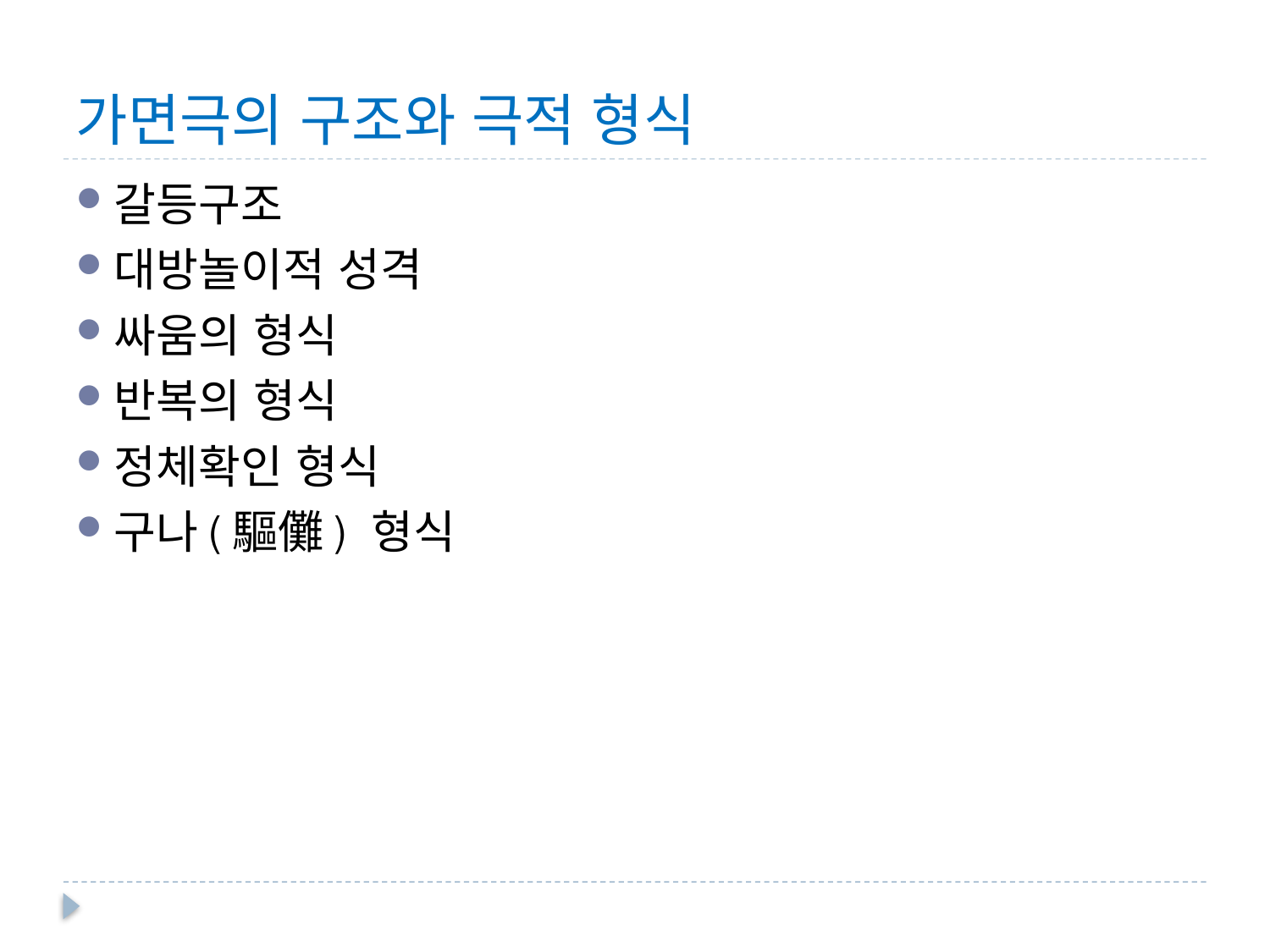

# 가면극의 구조와 극적 형식
갈등구조
대방놀이적 성격
싸움의 형식
반복의 형식
정체확인 형식
구나(驅儺) 형식